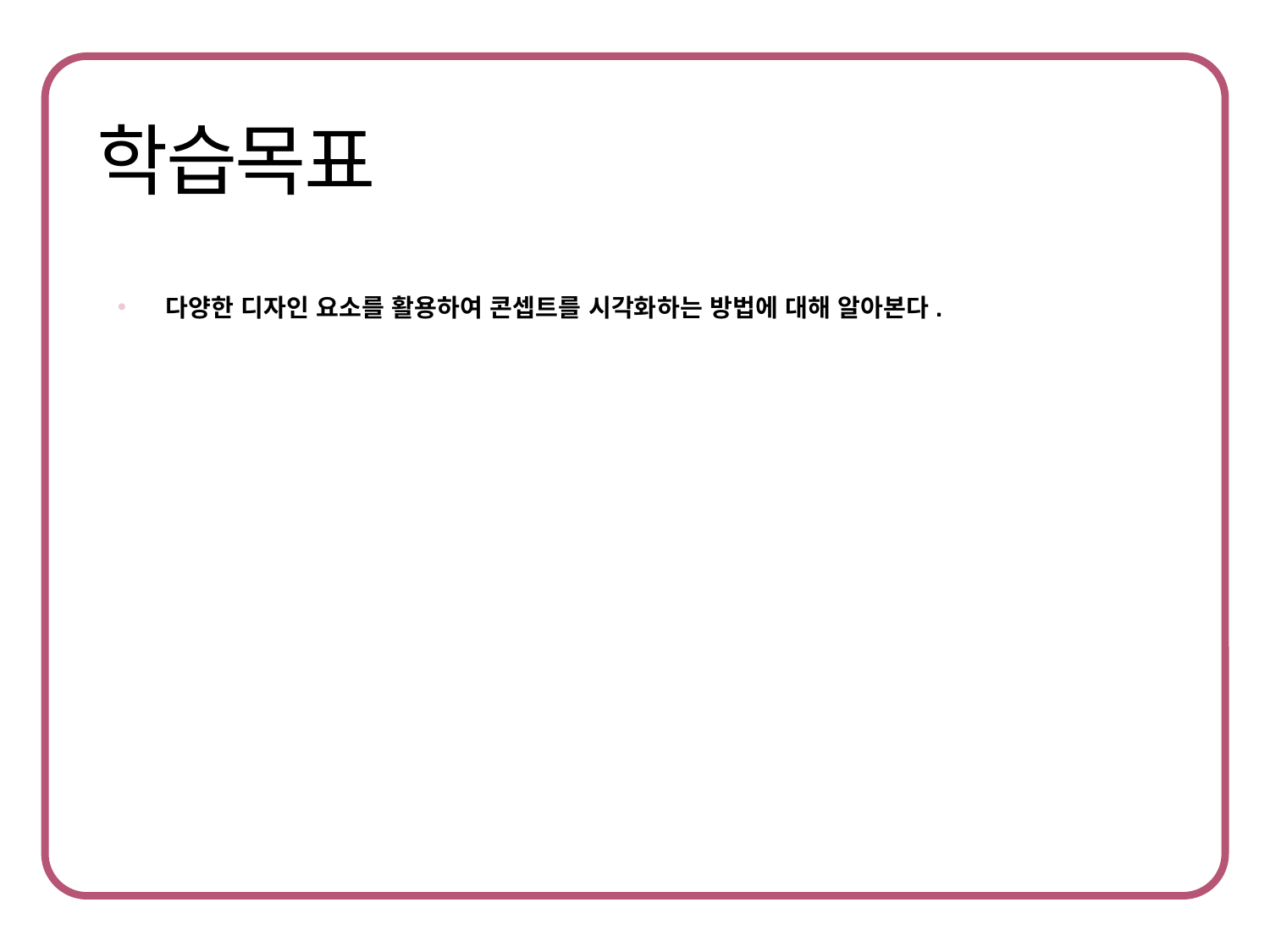

다양한 디자인 요소를 활용하여 콘셉트를 시각화하는 방법에 대해 알아본다.